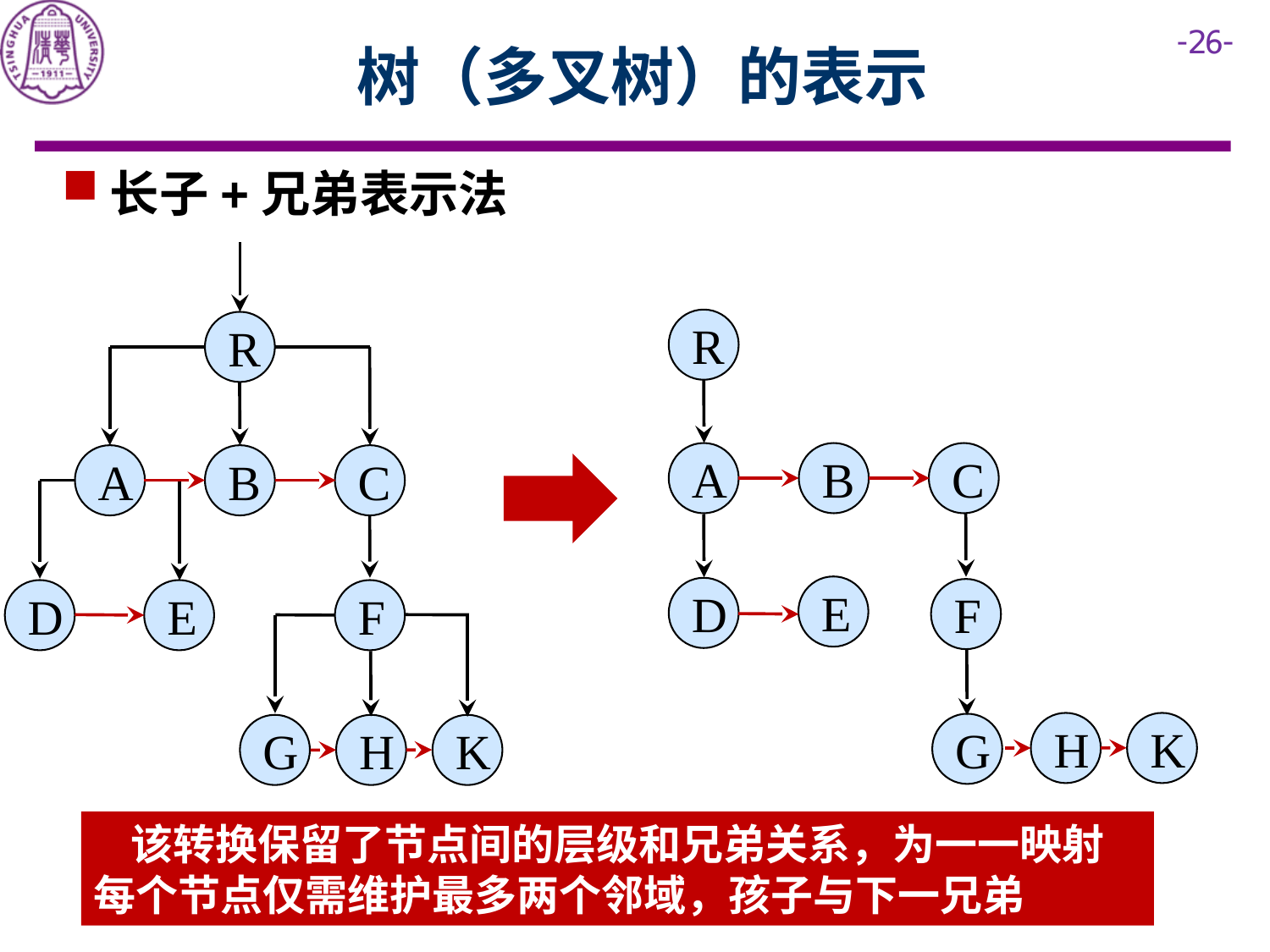

# 树（多叉树）的表示
长子+兄弟表示法
R
A
B
C
E
D
F
H
K
G
R
A
B
C

D
E
F
G
H
K
该转换保留了节点间的层级和兄弟关系，为一一映射
每个节点仅需维护最多两个邻域，孩子与下一兄弟